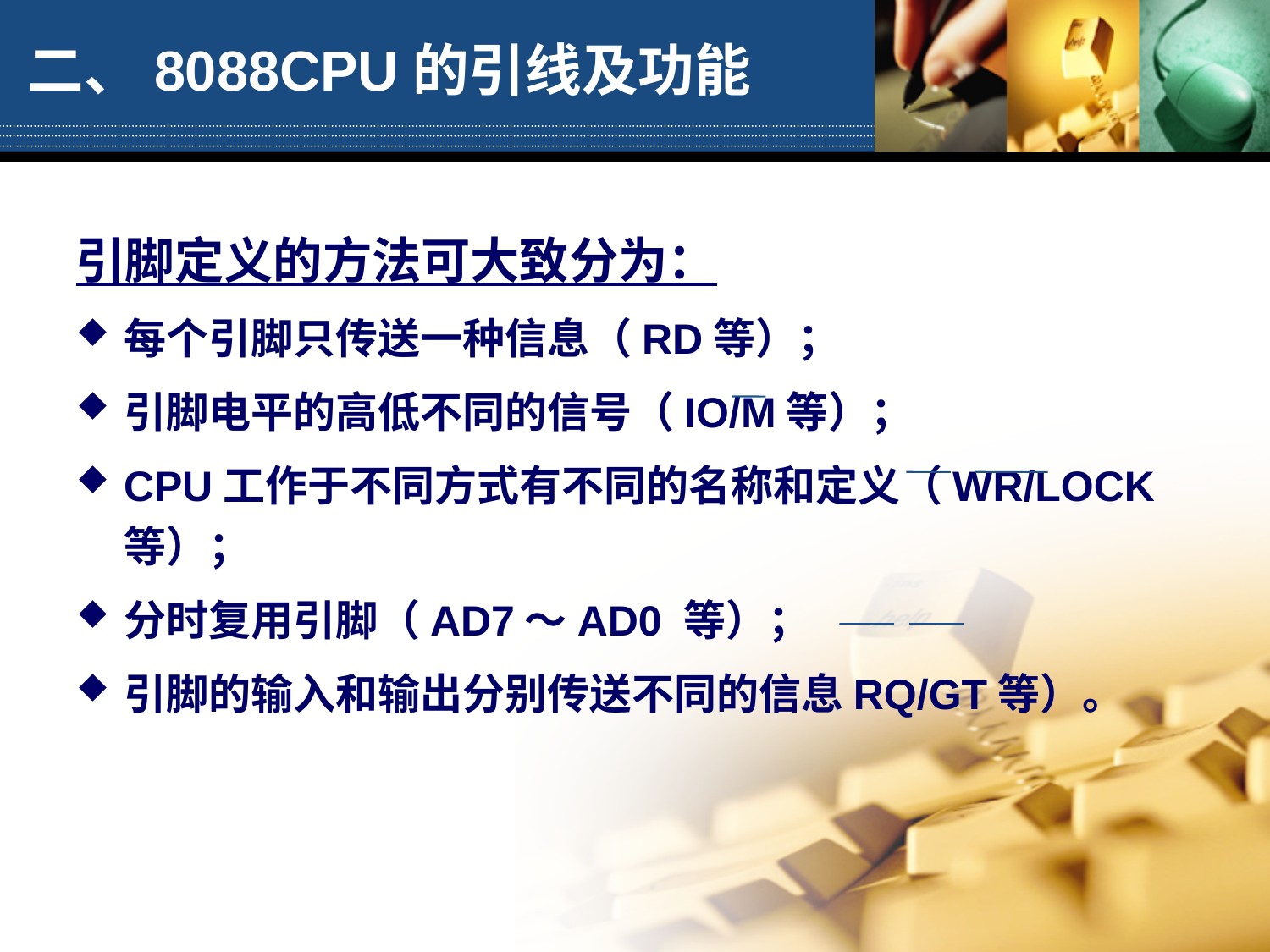

# 二、8088CPU的引线及功能
引脚定义的方法可大致分为：
每个引脚只传送一种信息（RD等）；
引脚电平的高低不同的信号（IO/M等）；
CPU工作于不同方式有不同的名称和定义（WR/LOCK 等）；
分时复用引脚（AD7～AD0 等）；
引脚的输入和输出分别传送不同的信息RQ/GT等）。